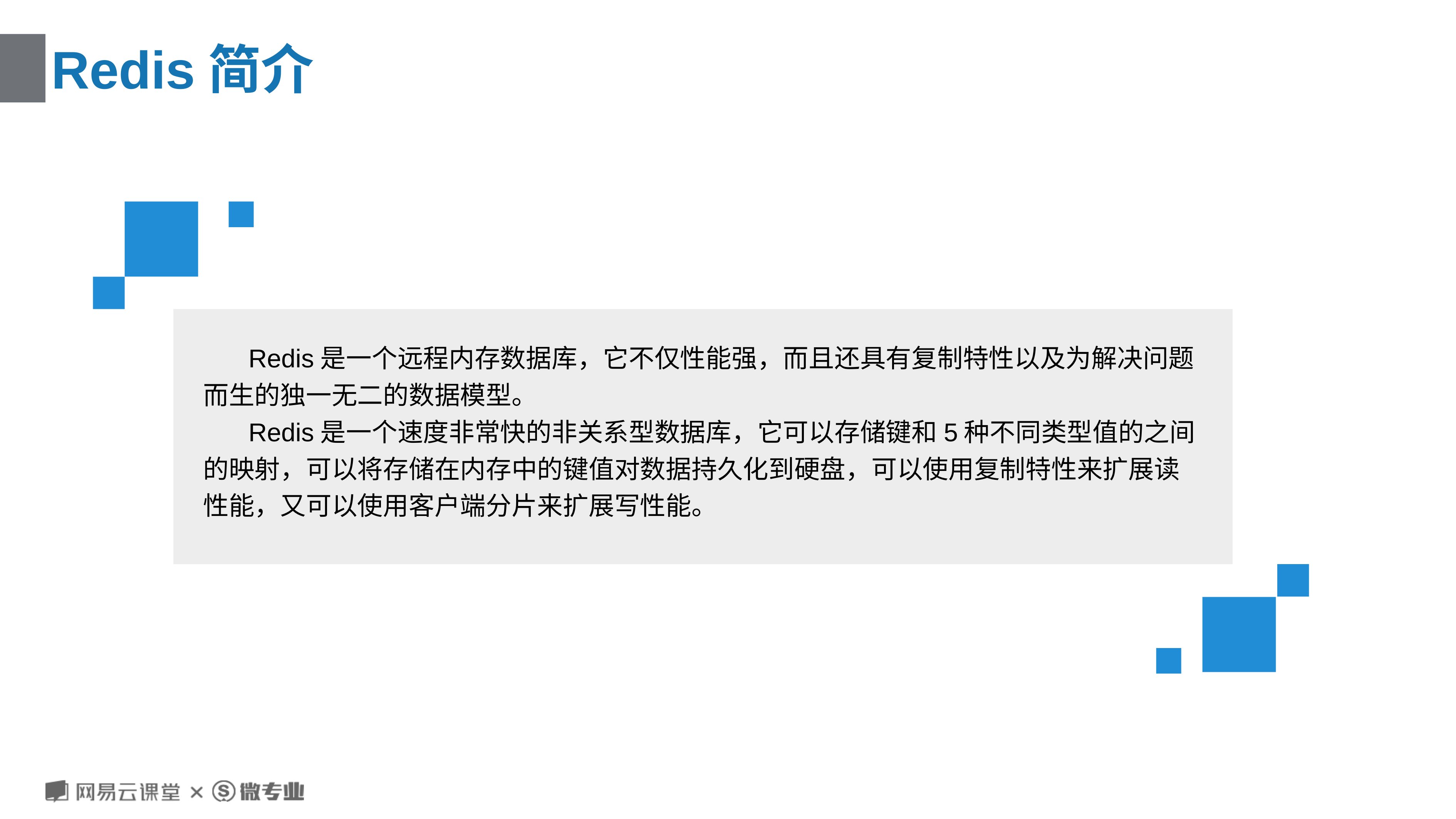

# Redis简介

Redis是一个远程内存数据库，它不仅性能强，而且还具有复制特性以及为解决问题而生的独一无二的数据模型。
Redis是一个速度非常快的非关系型数据库，它可以存储键和5种不同类型值的之间的映射，可以将存储在内存中的键值对数据持久化到硬盘，可以使用复制特性来扩展读性能，又可以使用客户端分片来扩展写性能。